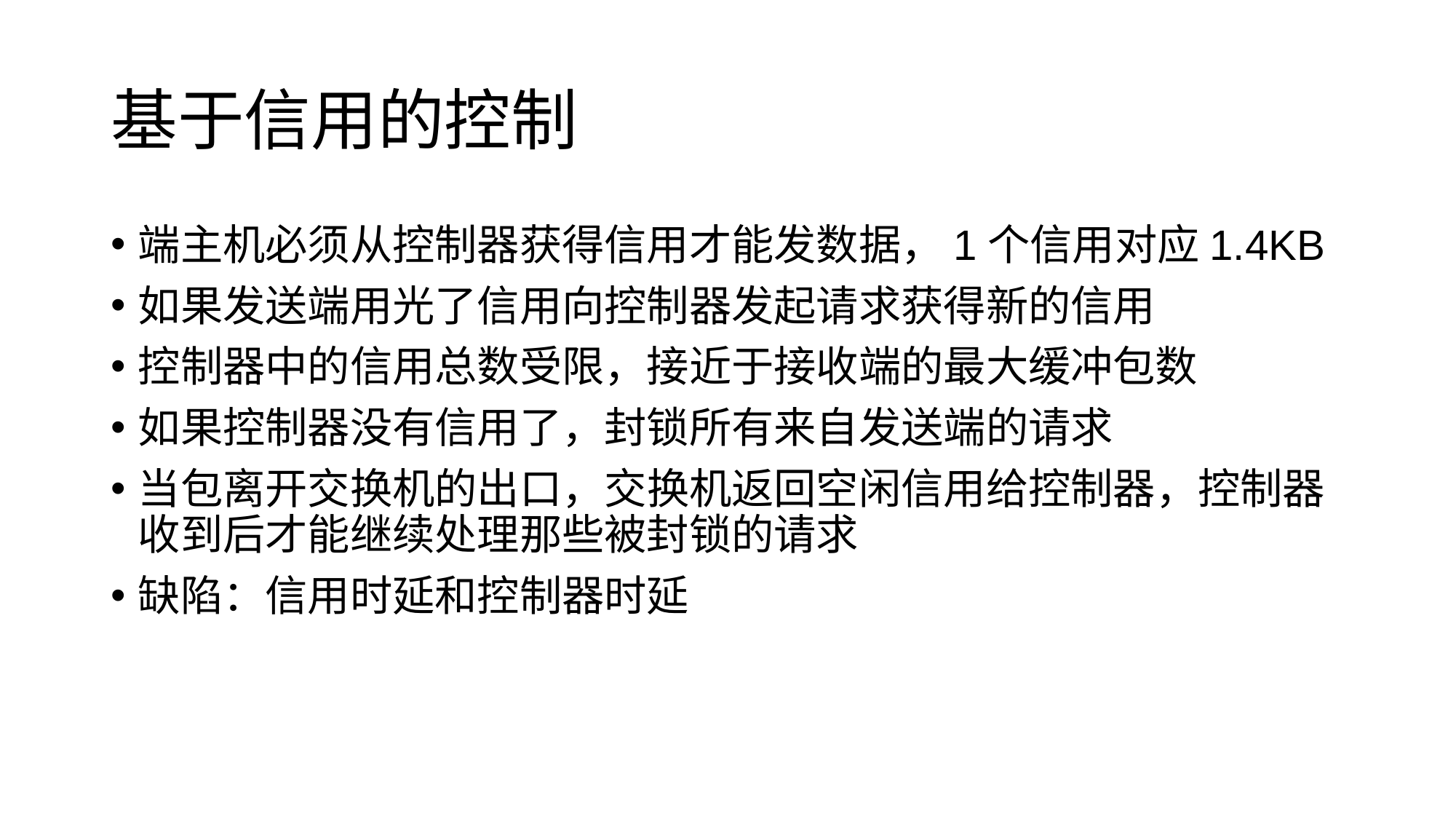

# 基于信用的控制
端主机必须从控制器获得信用才能发数据，1个信用对应1.4KB
如果发送端用光了信用向控制器发起请求获得新的信用
控制器中的信用总数受限，接近于接收端的最大缓冲包数
如果控制器没有信用了，封锁所有来自发送端的请求
当包离开交换机的出口，交换机返回空闲信用给控制器，控制器收到后才能继续处理那些被封锁的请求
缺陷：信用时延和控制器时延